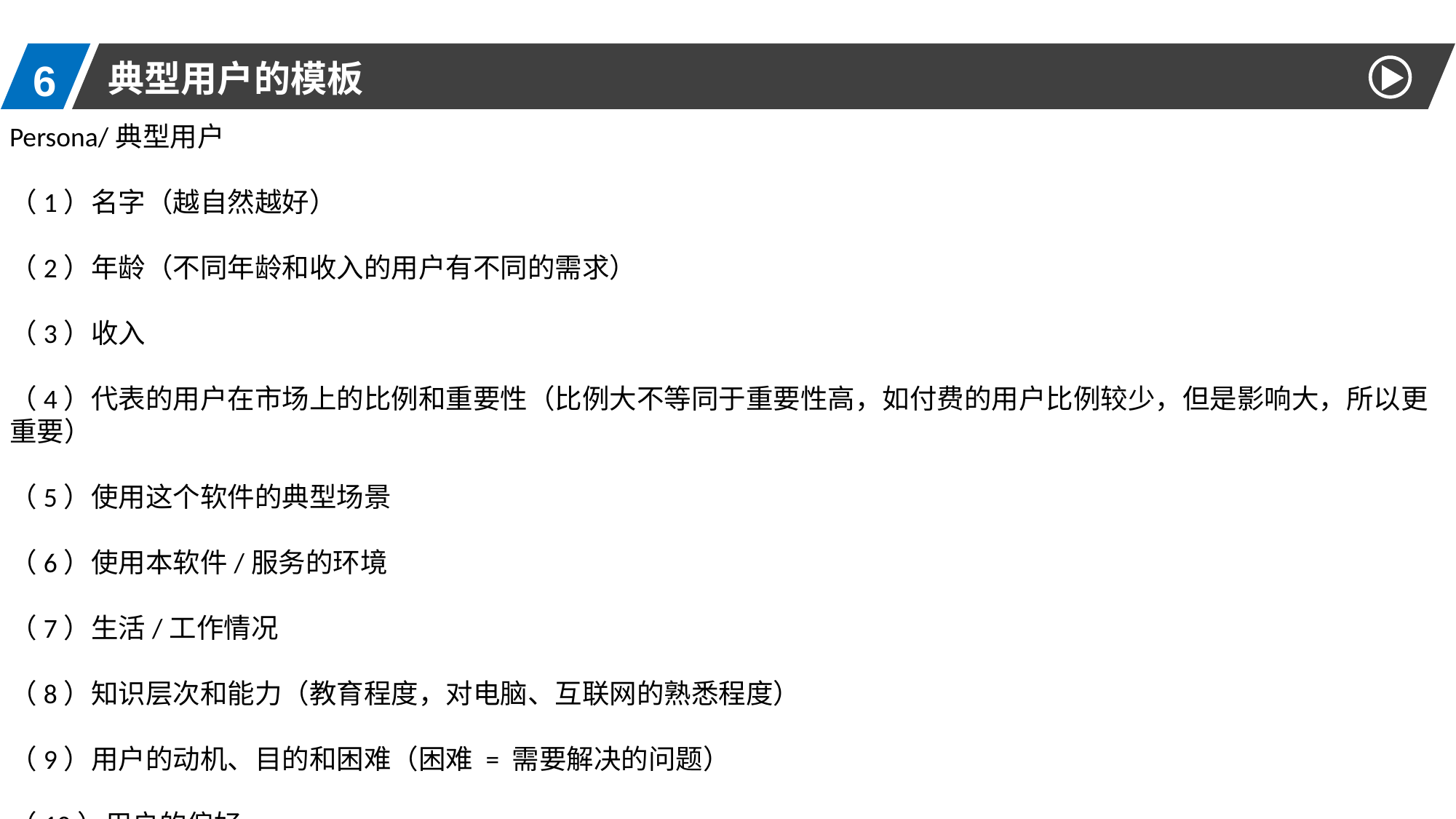

6
典型用户的模板

Persona/典型用户

（1）名字（越自然越好）

（2）年龄（不同年龄和收入的用户有不同的需求）

（3）收入

（4）代表的用户在市场上的比例和重要性（比例大不等同于重要性高，如付费的用户比例较少，但是影响大，所以更重要）

（5）使用这个软件的典型场景

（6）使用本软件/服务的环境

（7）生活/工作情况

（8）知识层次和能力（教育程度，对电脑、互联网的熟悉程度）

（9）用户的动机、目的和困难（困难 = 需要解决的问题）

（10）用户的偏好